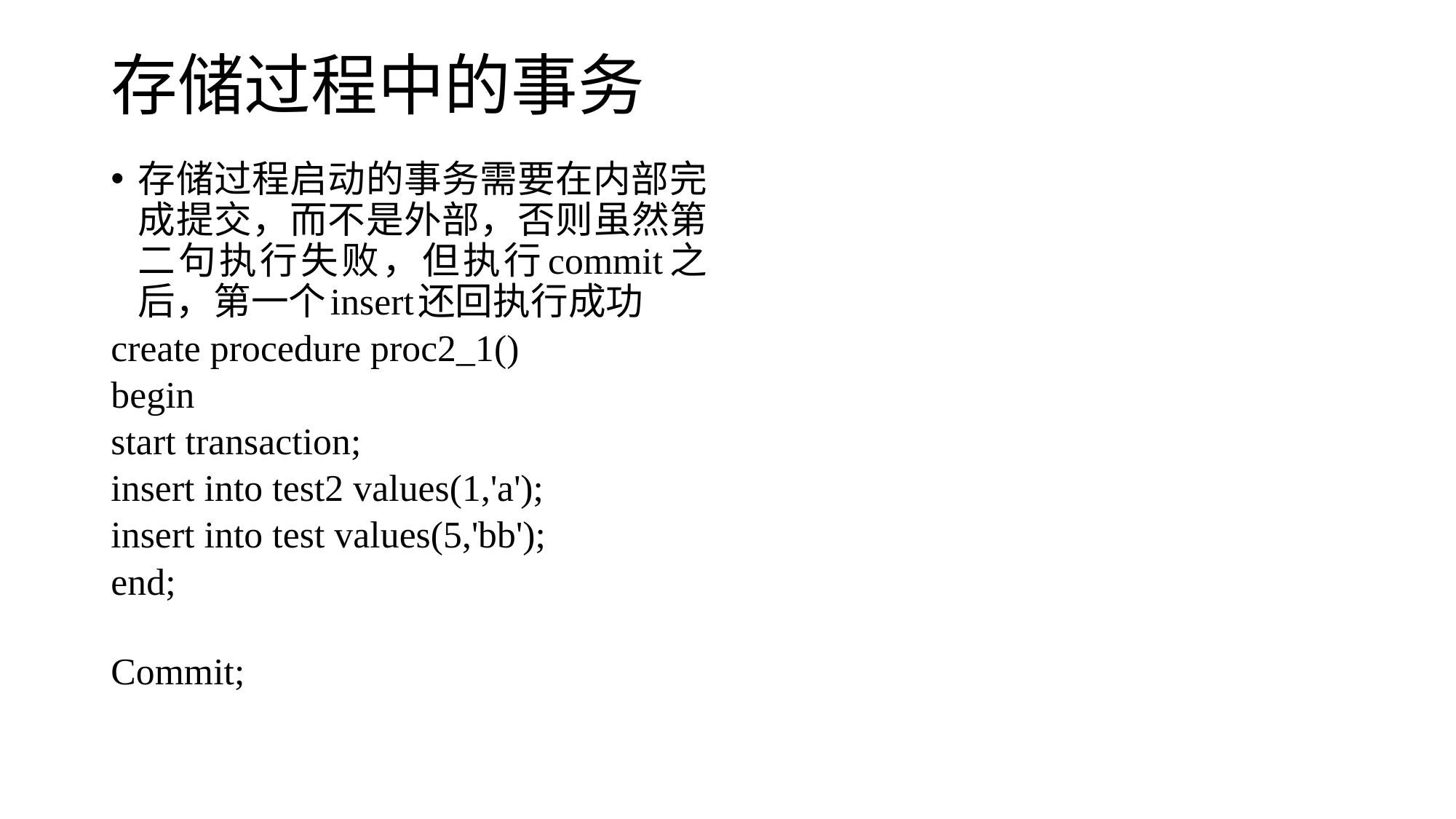

# 存储过程中的事务
存储过程启动的事务需要在内部完成提交，而不是外部，否则虽然第二句执行失败，但执行commit之后，第一个insert还回执行成功
create procedure proc2_1()
begin
start transaction;
insert into test2 values(1,'a');
insert into test values(5,'bb');
end;

Commit;